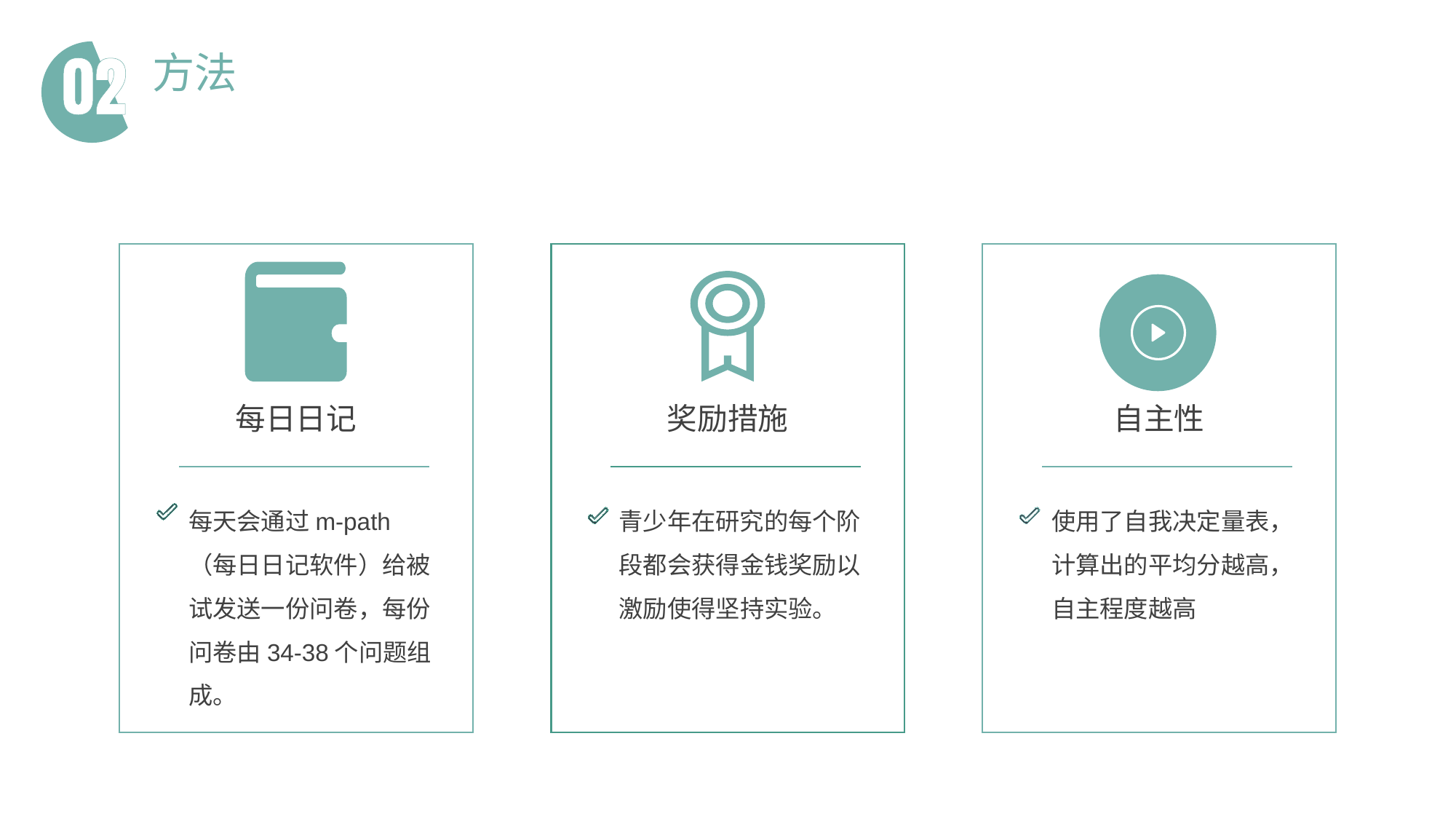

方法

02

每日日记
奖励措施
自主性
每天会通过m-path（每日日记软件）给被试发送一份问卷，每份问卷由34-38个问题组成。
青少年在研究的每个阶段都会获得金钱奖励以激励使得坚持实验。
使用了自我决定量表，计算出的平均分越高，自主程度越高